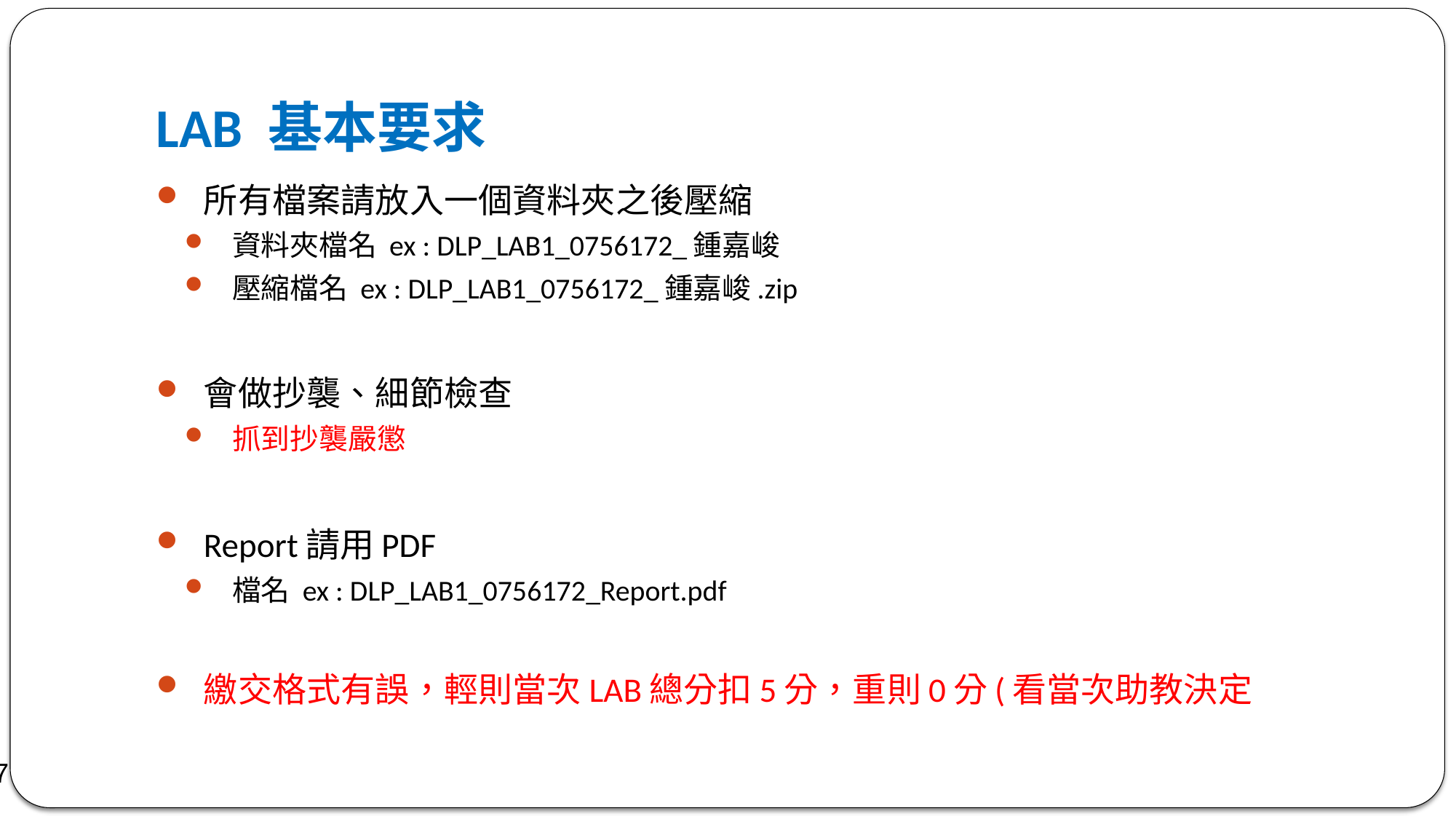

# LAB 基本要求
所有檔案請放入一個資料夾之後壓縮
資料夾檔名 ex : DLP_LAB1_0756172_鍾嘉峻
壓縮檔名 ex : DLP_LAB1_0756172_鍾嘉峻.zip

會做抄襲、細節檢查
抓到抄襲嚴懲

Report請用PDF
檔名 ex : DLP_LAB1_0756172_Report.pdf

繳交格式有誤，輕則當次LAB總分扣5分，重則0分(看當次助教決定